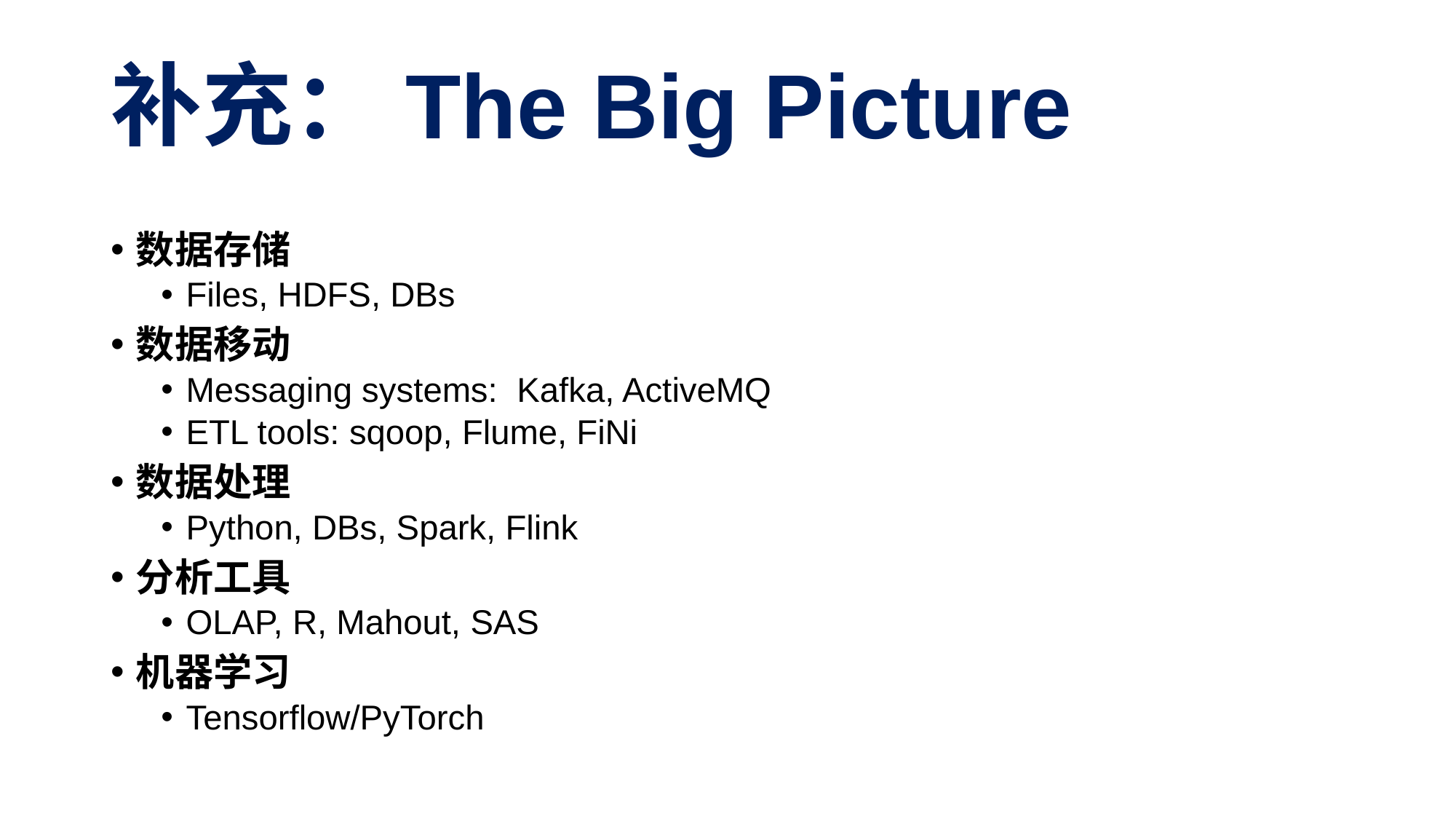

# 补充：The Big Picture
数据存储
Files, HDFS, DBs
数据移动
Messaging systems:  Kafka, ActiveMQ
ETL tools: sqoop, Flume, FiNi
数据处理
Python, DBs, Spark, Flink
分析工具
OLAP, R, Mahout, SAS
机器学习
Tensorflow/PyTorch